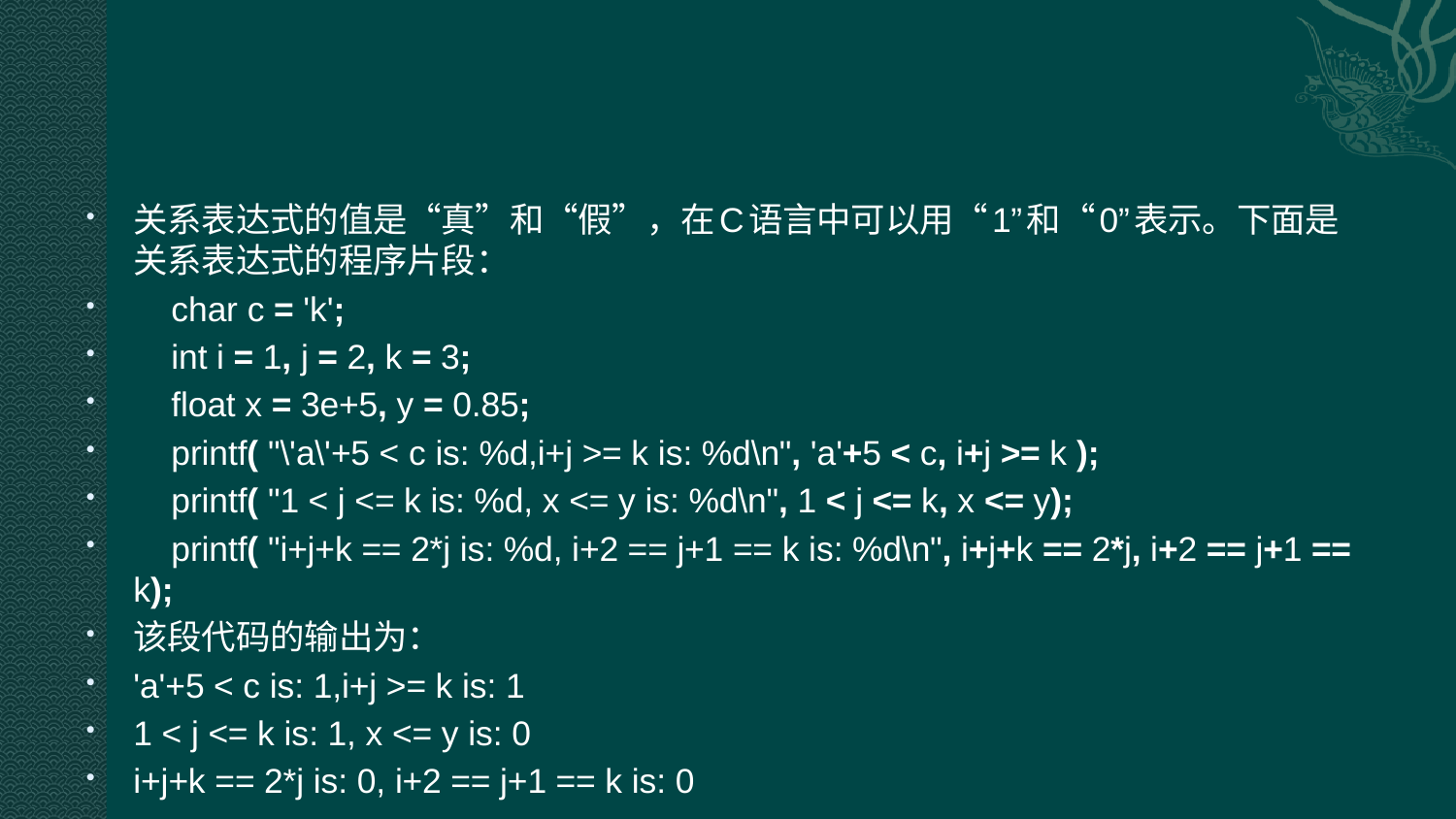

#
关系表达式的值是“真”和“假”，在C语言中可以用“1”和“0”表示。下面是关系表达式的程序片段：
    char c = 'k';
    int i = 1, j = 2, k = 3;
    float x = 3e+5, y = 0.85;
    printf( "\'a\'+5 < c is: %d,i+j >= k is: %d\n", 'a'+5 < c, i+j >= k );
    printf( "1 < j <= k is: %d, x <= y is: %d\n", 1 < j <= k, x <= y);
    printf( "i+j+k == 2*j is: %d, i+2 == j+1 == k is: %d\n", i+j+k == 2*j, i+2 == j+1 == k);
该段代码的输出为：
'a'+5 < c is: 1,i+j >= k is: 1
1 < j <= k is: 1, x <= y is: 0
i+j+k == 2*j is: 0, i+2 == j+1 == k is: 0